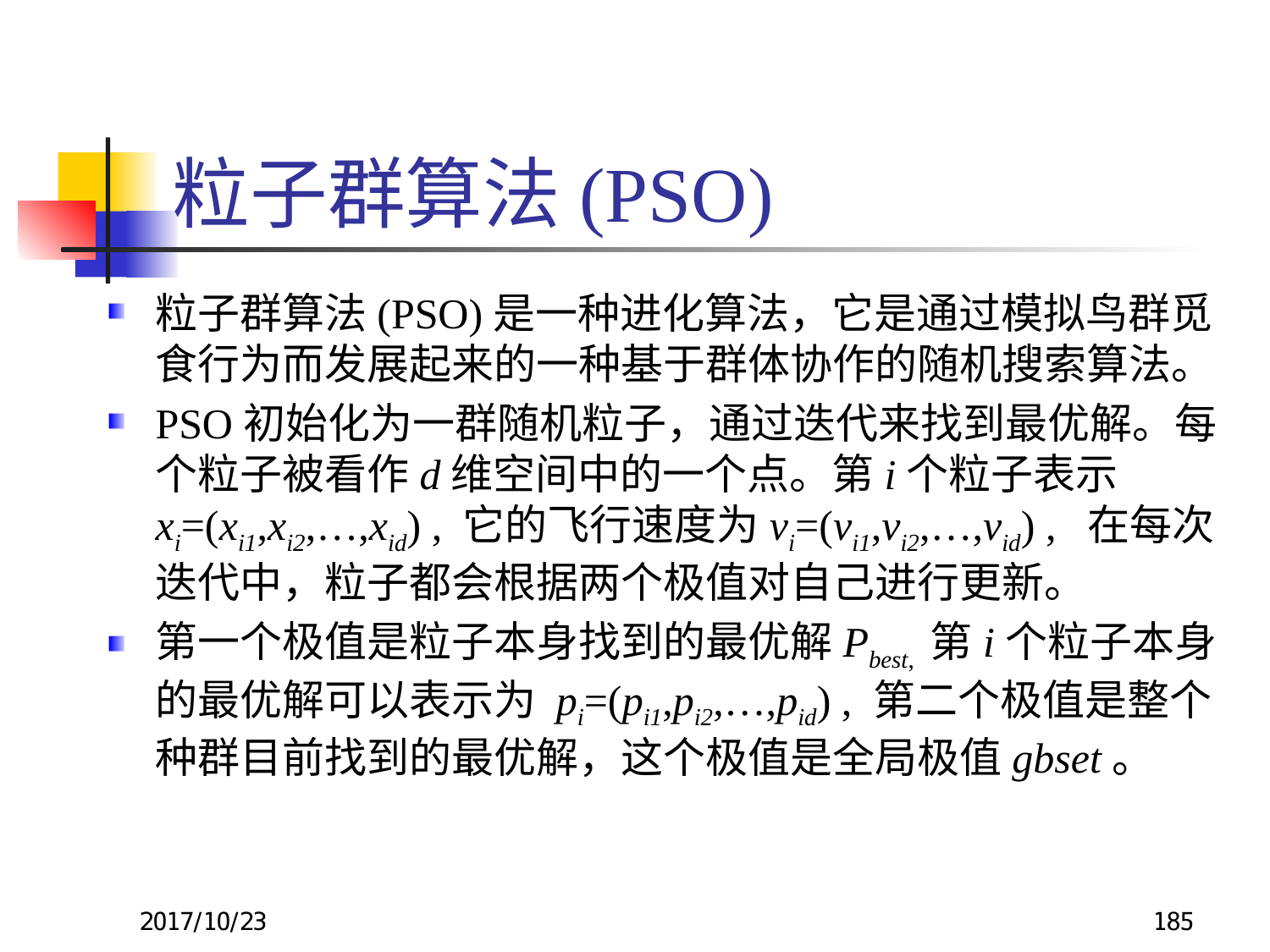

# 粒子群算法(PSO)
粒子群算法(PSO)是一种进化算法，它是通过模拟鸟群觅食行为而发展起来的一种基于群体协作的随机搜索算法。
PSO初始化为一群随机粒子，通过迭代来找到最优解。每个粒子被看作d维空间中的一个点。第i个粒子表示xi=(xi1,xi2,…,xid) , 它的飞行速度为vi=(vi1,vi2,…,vid) ,  在每次迭代中，粒子都会根据两个极值对自己进行更新。
第一个极值是粒子本身找到的最优解Pbest, 第i个粒子本身的最优解可以表示为 pi=(pi1,pi2,…,pid) , 第二个极值是整个种群目前找到的最优解，这个极值是全局极值gbset。
2017/10/23
185